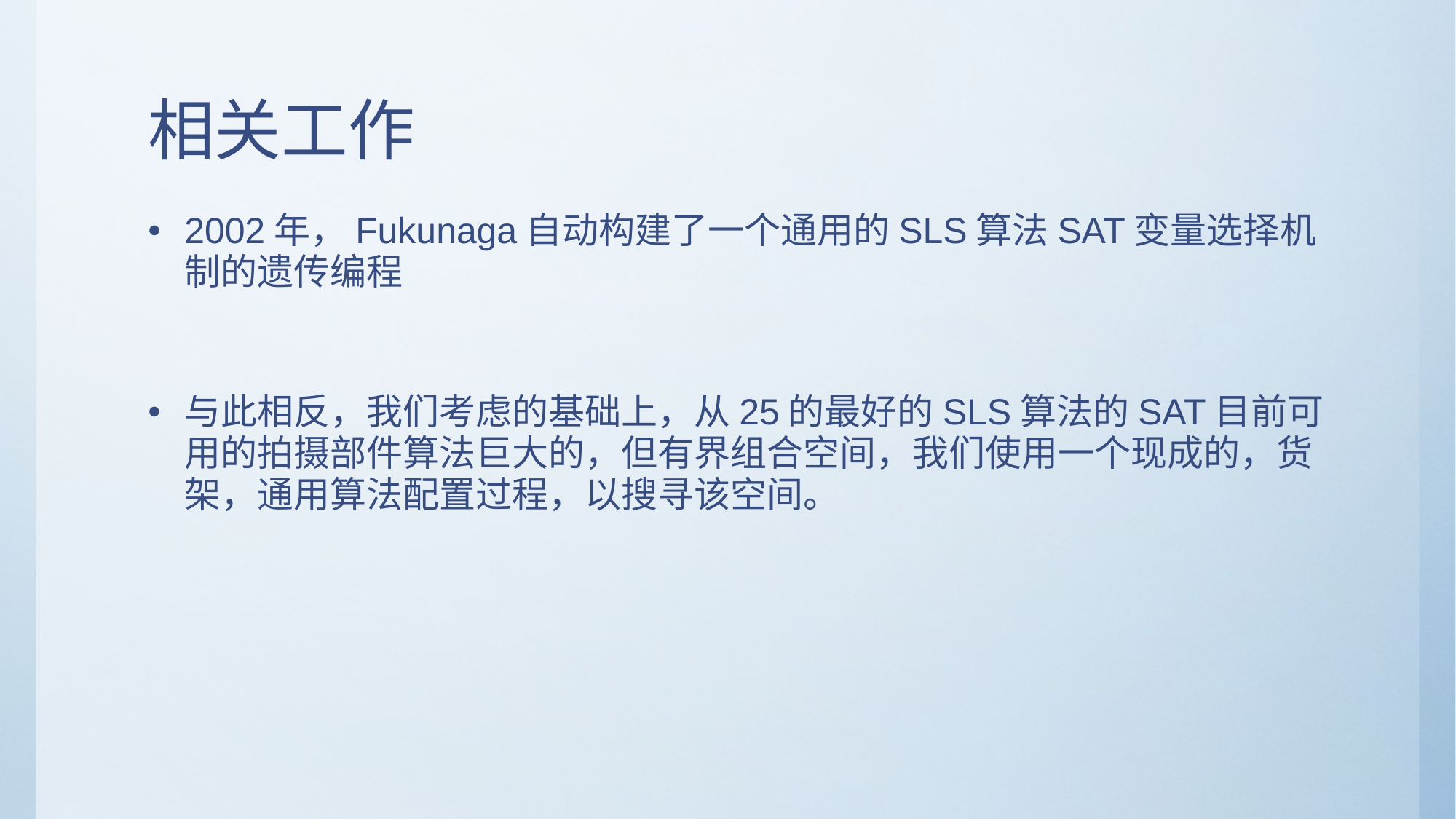

# 相关工作
2002年，Fukunaga自动构建了一个通用的SLS算法SAT变量选择机制的遗传编程

与此相反，我们考虑的基础上，从25的最好的SLS算法的SAT目前可用的拍摄部件算法巨大的，但有界组合空间，我们使用一个现成的，货架，通用算法配置过程，以搜寻该空间。